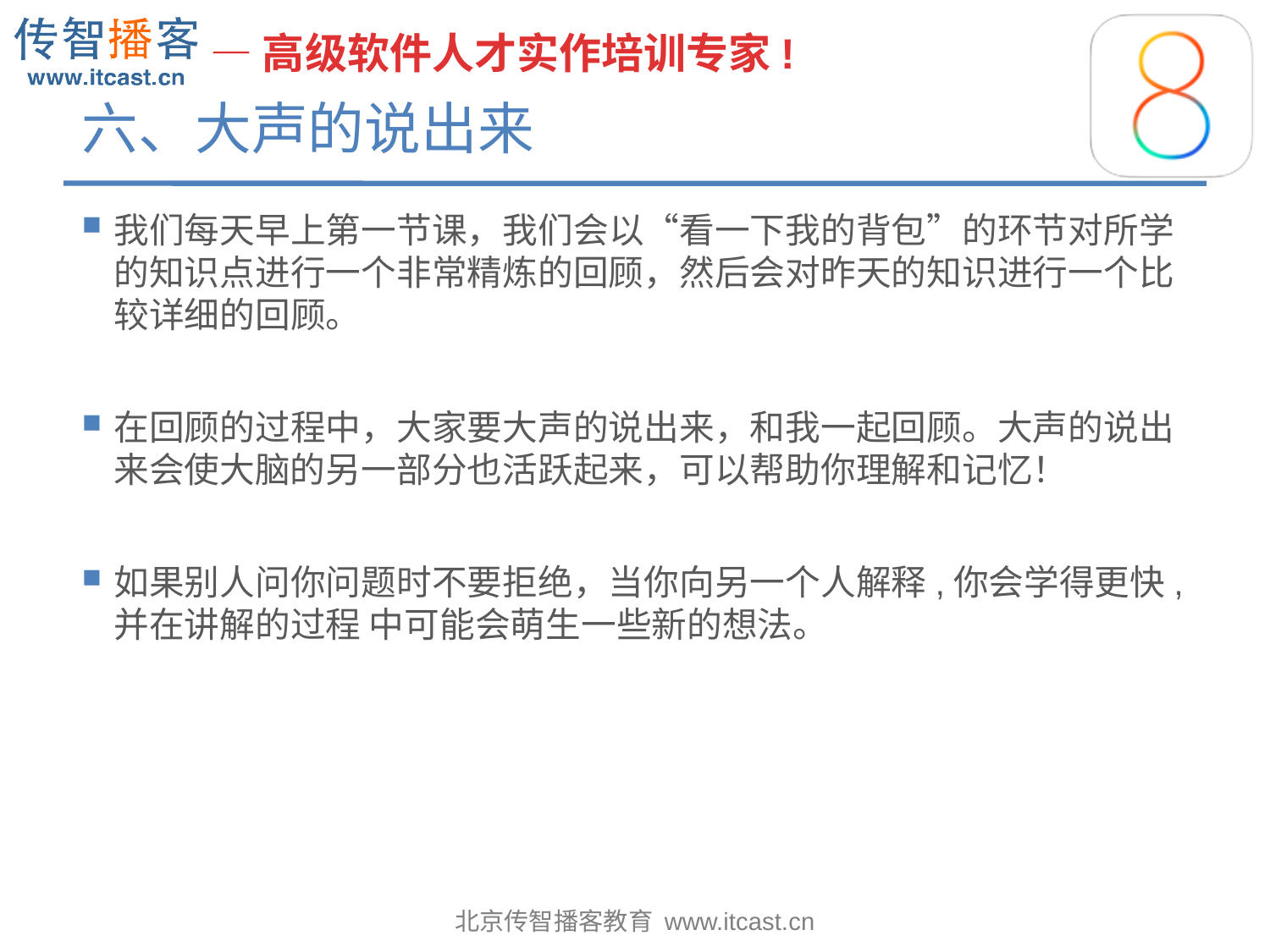

# 六、大声的说出来
我们每天早上第一节课，我们会以“看一下我的背包”的环节对所学的知识点进行一个非常精炼的回顾，然后会对昨天的知识进行一个比较详细的回顾。

在回顾的过程中，大家要大声的说出来，和我一起回顾。大声的说出来会使大脑的另一部分也活跃起来，可以帮助你理解和记忆！

如果别人问你问题时不要拒绝，当你向另一个人解释,你会学得更快,并在讲解的过程 中可能会萌生一些新的想法。